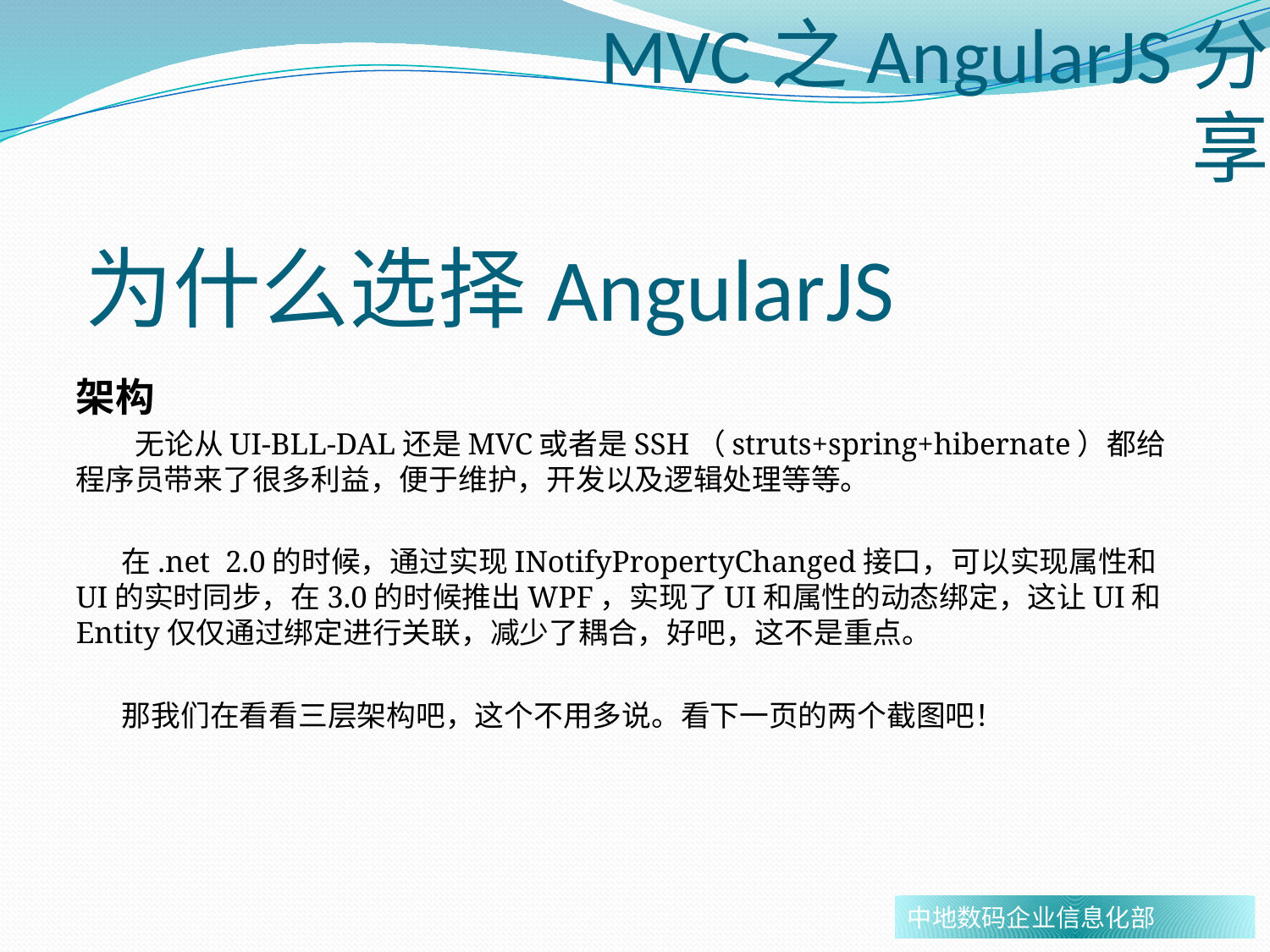

# MVC之AngularJS分享
为什么选择AngularJS
架构
        无论从UI-BLL-DAL还是MVC或者是SSH（struts+spring+hibernate）都给程序员带来了很多利益，便于维护，开发以及逻辑处理等等。

      在.net  2.0的时候，通过实现INotifyPropertyChanged接口，可以实现属性和UI的实时同步，在3.0的时候推出WPF，实现了UI和属性的动态绑定，这让UI和Entity仅仅通过绑定进行关联，减少了耦合，好吧，这不是重点。

      那我们在看看三层架构吧，这个不用多说。看下一页的两个截图吧！

中地数码企业信息化部